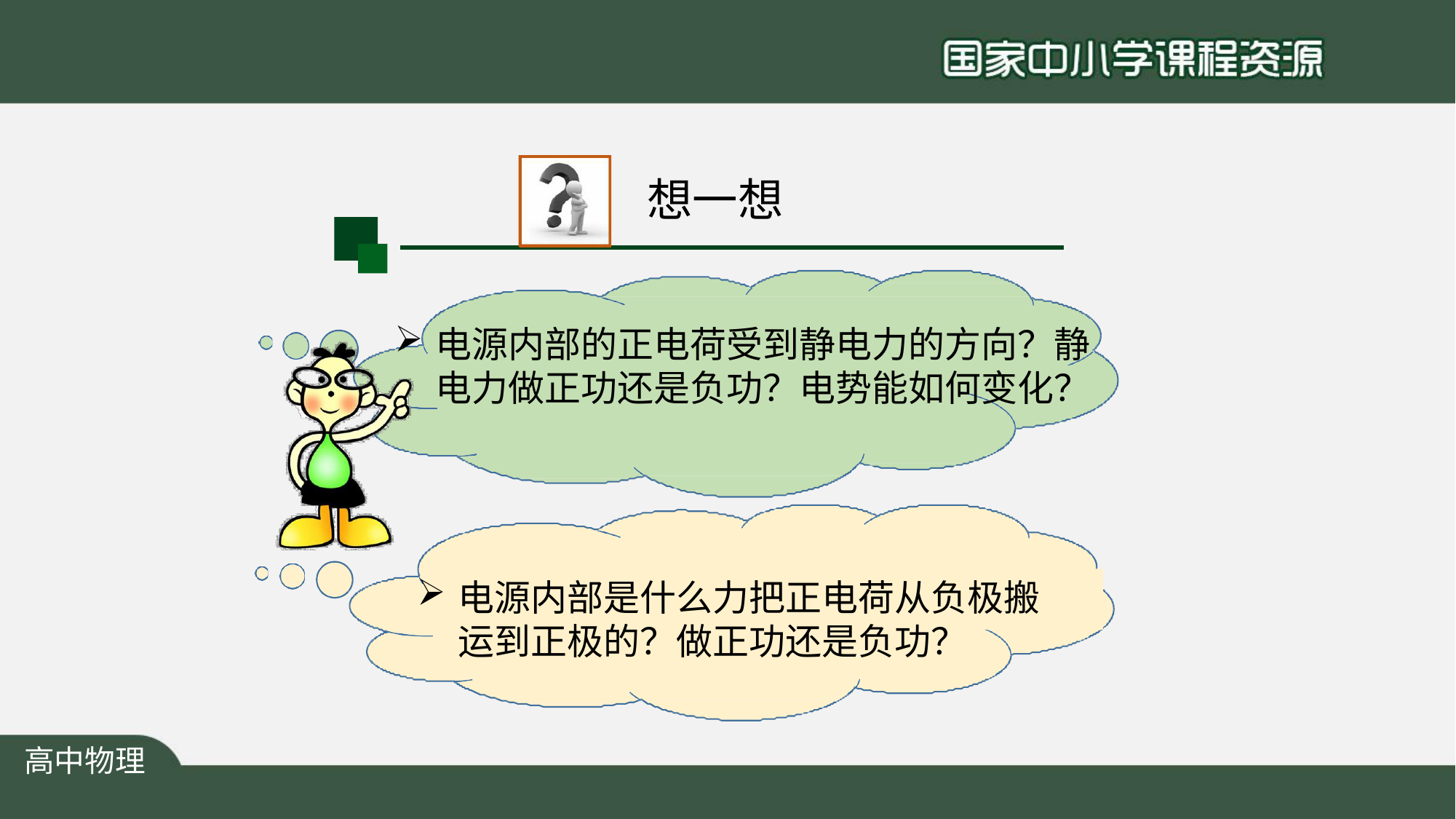

# 想一想

电源内部的正电荷受到静电力的方向？静 电力做正功还是负功？电势能如何变化？

电源内部是什么力把正电荷从负极搬 运到正极的？做正功还是负功？
高中物理